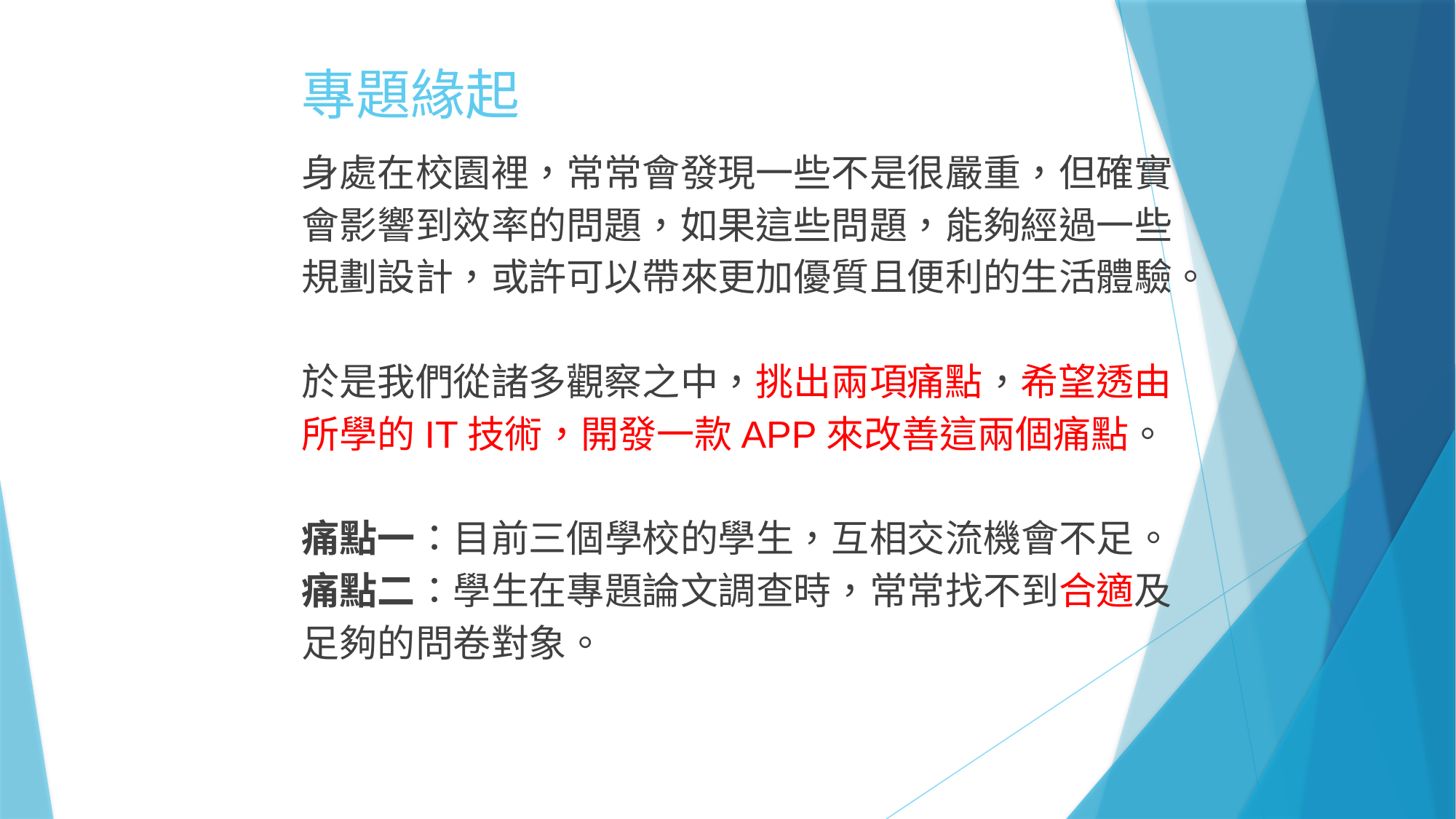

# 專題緣起
身處在校園裡，常常會發現一些不是很嚴重，但確實會影響到效率的問題，如果這些問題，能夠經過一些規劃設計，或許可以帶來更加優質且便利的生活體驗。

於是我們從諸多觀察之中，挑出兩項痛點，希望透由所學的IT技術，開發一款APP來改善這兩個痛點。

痛點一：目前三個學校的學生，互相交流機會不足。
痛點二：學生在專題論文調查時，常常找不到合適及足夠的問卷對象。